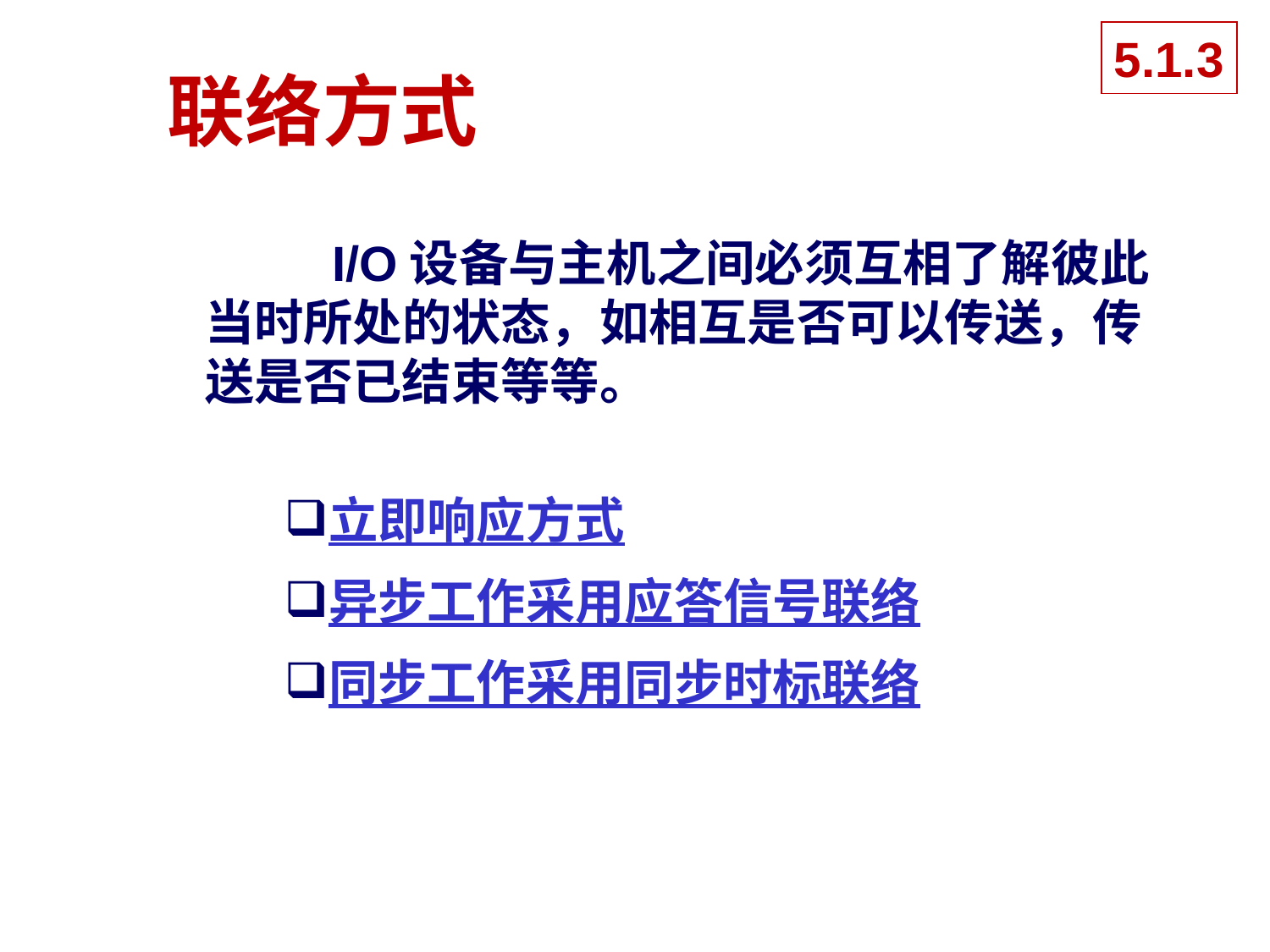

5.1.3
# 联络方式
		I/O设备与主机之间必须互相了解彼此当时所处的状态，如相互是否可以传送，传送是否已结束等等。

立即响应方式
异步工作采用应答信号联络
同步工作采用同步时标联络